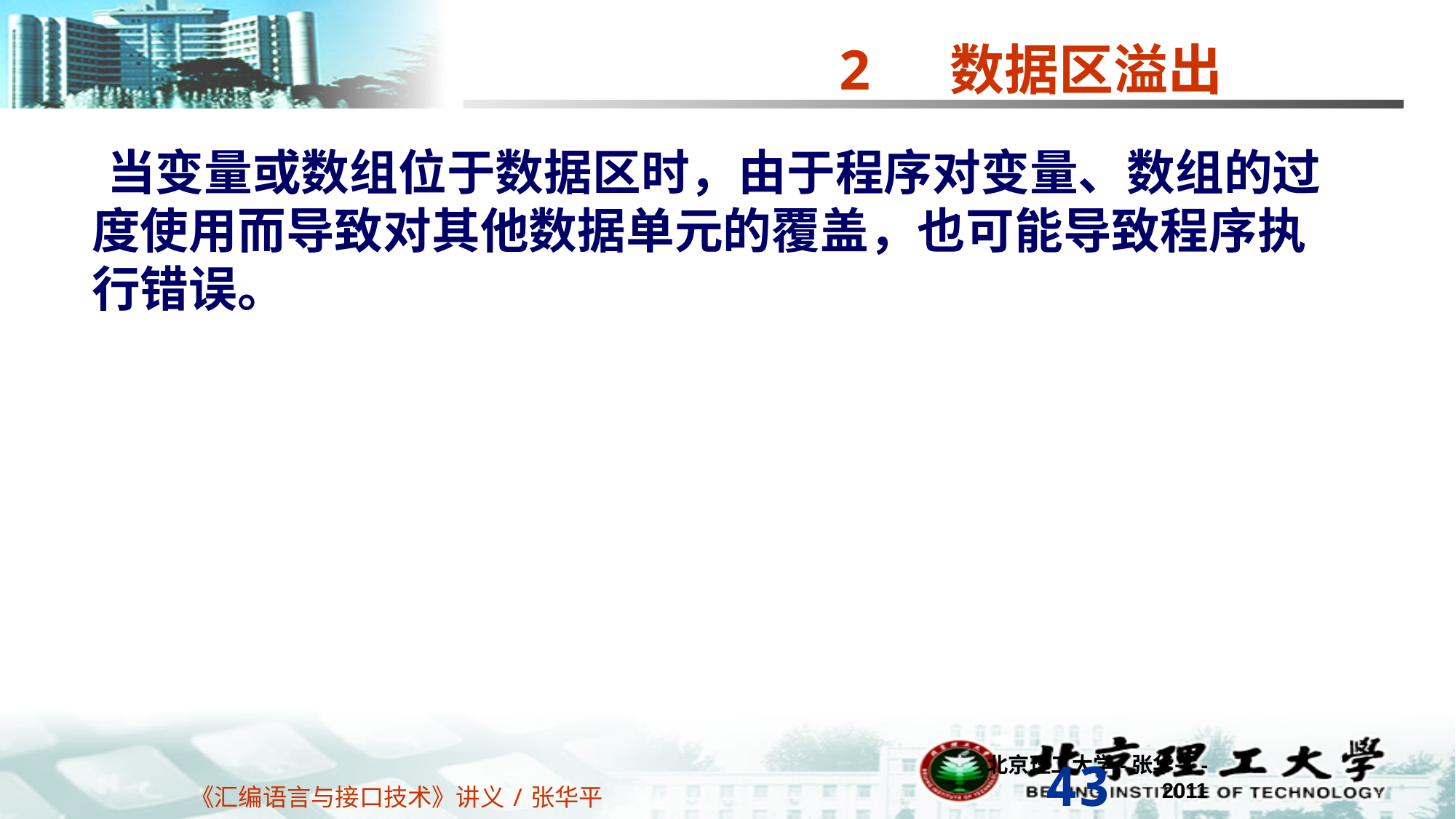

2  数据区溢出
    当变量或数组位于数据区时，由于程序对变量、数组的过度使用而导致对其他数据单元的覆盖，也可能导致程序执行错误。
北京理工大学-张华平-2011
43